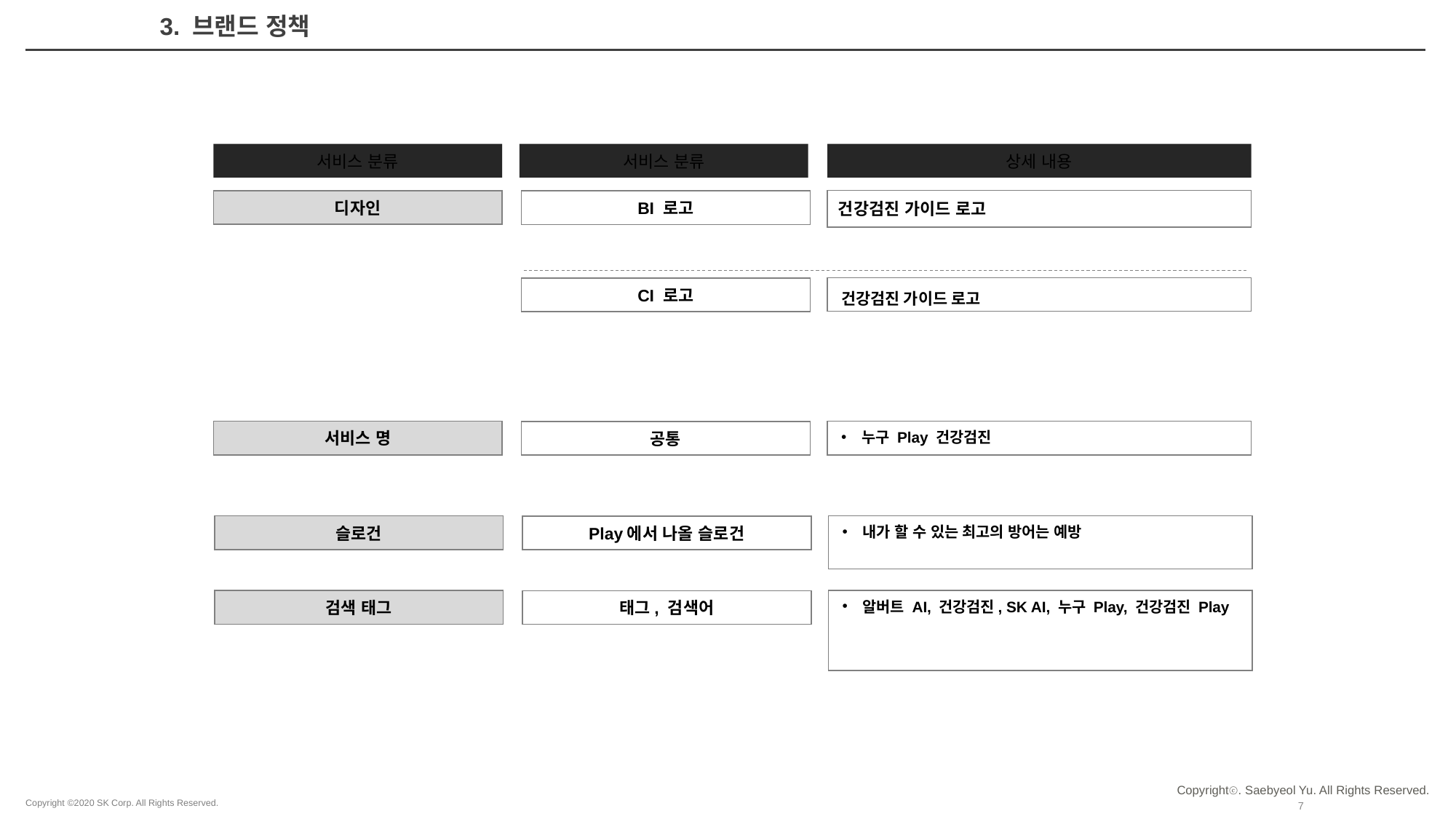

3. 브랜드 정책
서비스 분류
서비스 분류
상세 내용
건강검진 가이드 로고
디자인
BI 로고

CI 로고
건강검진 가이드 로고
서비스 명

공통
누구 Play 건강검진
슬로건

Play에서 나올 슬로건
내가 할 수 있는 최고의 방어는 예방
검색 태그

태그, 검색어
알버트 AI, 건강검진, SK AI, 누구 Play, 건강검진 Play
7